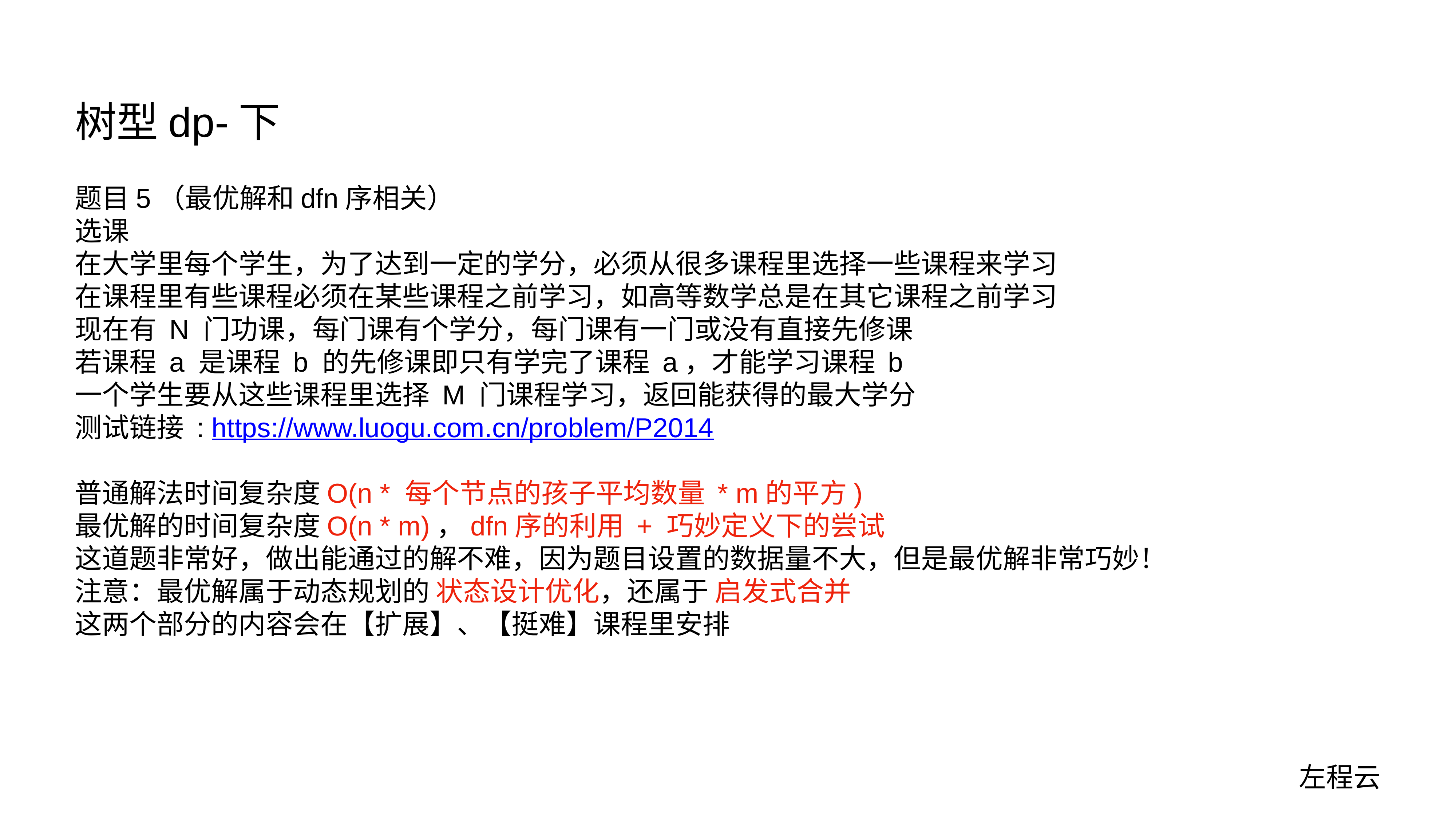

# 树型dp-下
题目5（最优解和dfn序相关）
选课
在大学里每个学生，为了达到一定的学分，必须从很多课程里选择一些课程来学习
在课程里有些课程必须在某些课程之前学习，如高等数学总是在其它课程之前学习
现在有 N 门功课，每门课有个学分，每门课有一门或没有直接先修课
若课程 a 是课程 b 的先修课即只有学完了课程 a，才能学习课程 b
一个学生要从这些课程里选择 M 门课程学习，返回能获得的最大学分
测试链接 : https://www.luogu.com.cn/problem/P2014

普通解法时间复杂度O(n * 每个节点的孩子平均数量 * m的平方)
最优解的时间复杂度O(n * m)，dfn序的利用 + 巧妙定义下的尝试
这道题非常好，做出能通过的解不难，因为题目设置的数据量不大，但是最优解非常巧妙！
注意：最优解属于动态规划的 状态设计优化，还属于 启发式合并
这两个部分的内容会在【扩展】、【挺难】课程里安排
左程云